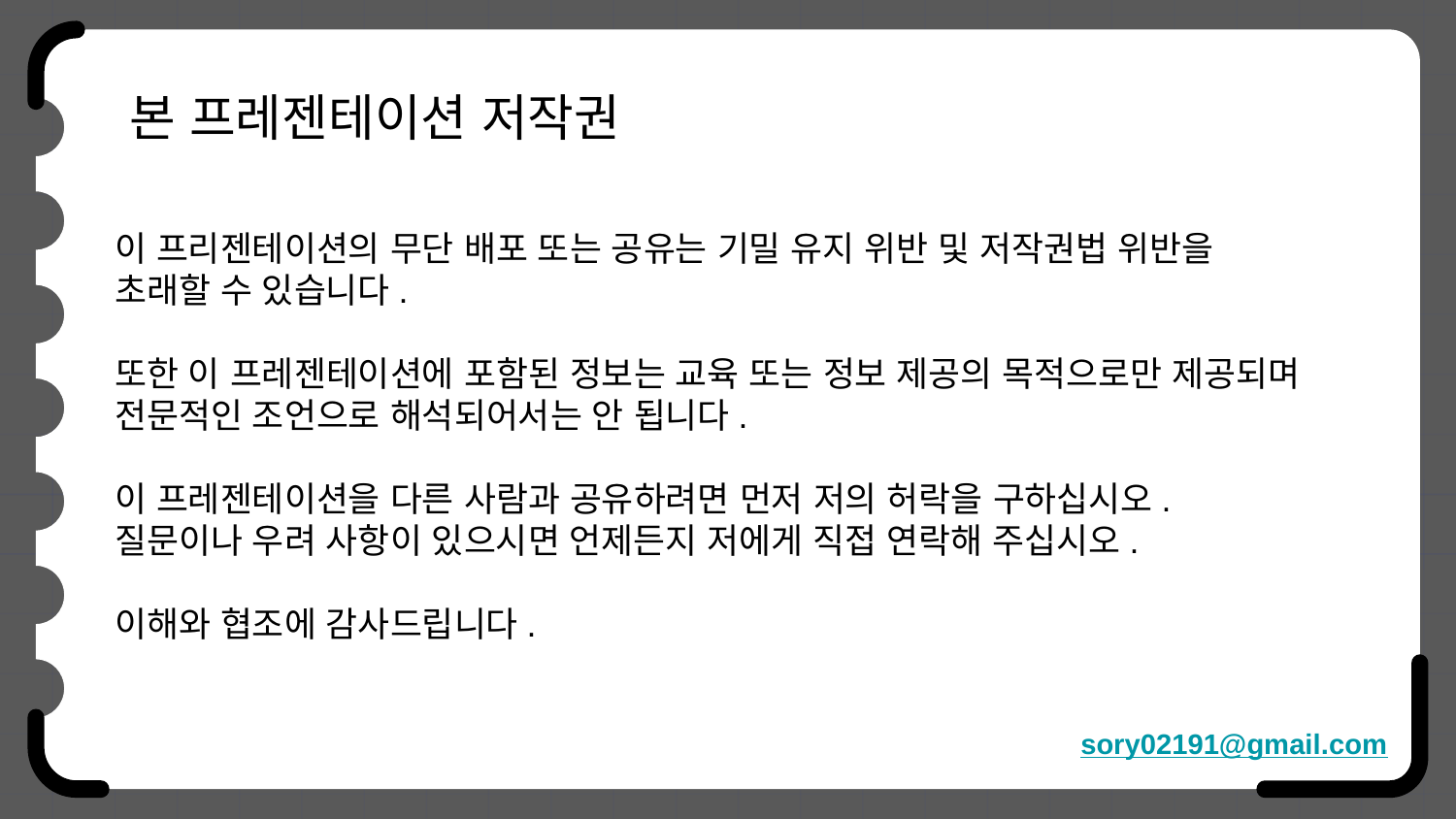

본 프레젠테이션 저작권

# 이 프리젠테이션의 무단 배포 또는 공유는 기밀 유지 위반 및 저작권법 위반을 초래할 수 있습니다.

또한 이 프레젠테이션에 포함된 정보는 교육 또는 정보 제공의 목적으로만 제공되며 전문적인 조언으로 해석되어서는 안 됩니다.

이 프레젠테이션을 다른 사람과 공유하려면 먼저 저의 허락을 구하십시오. 질문이나 우려 사항이 있으시면 언제든지 저에게 직접 연락해 주십시오.

이해와 협조에 감사드립니다.

sory02191@gmail.com